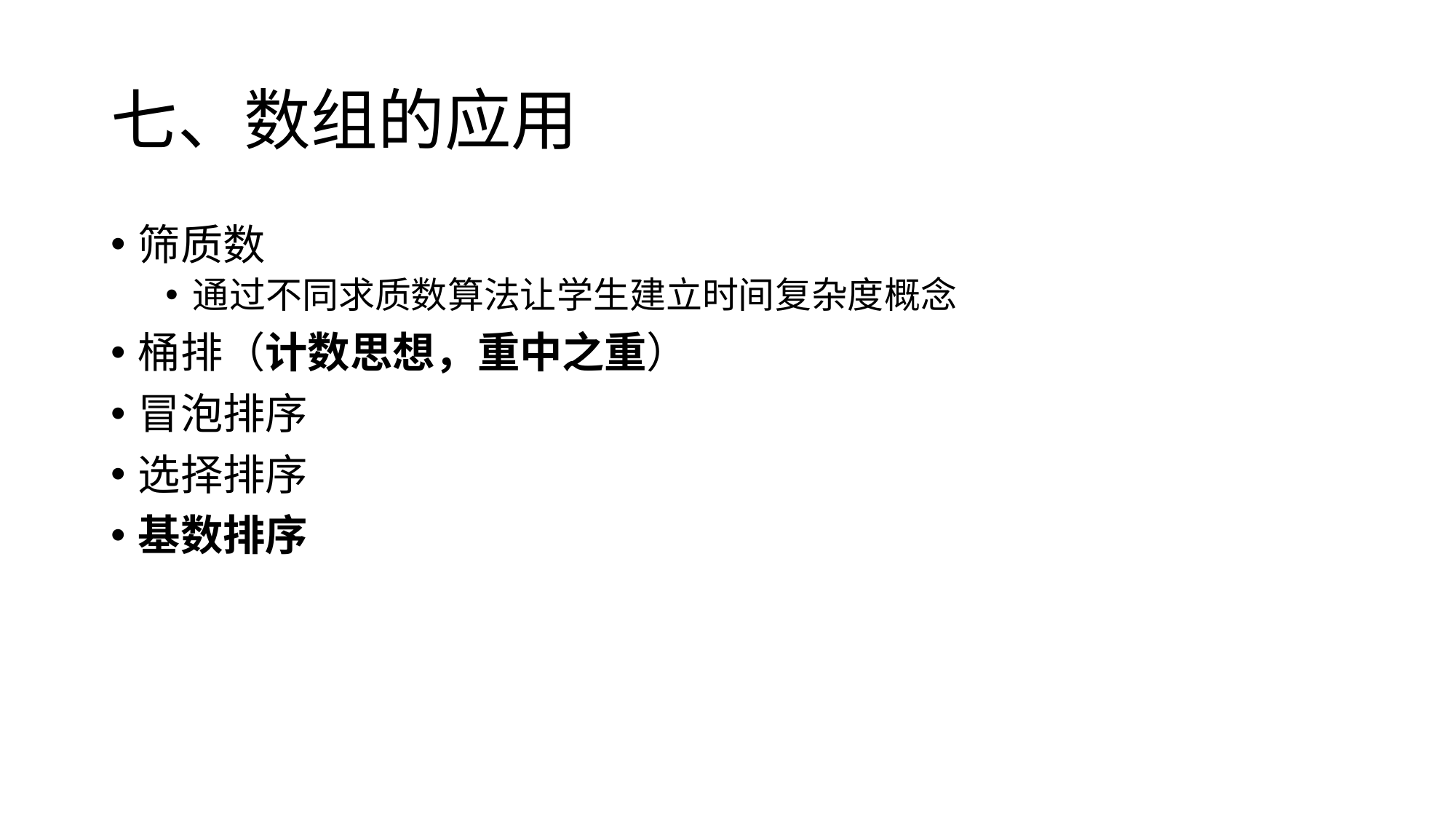

# 七、数组的应用
筛质数
通过不同求质数算法让学生建立时间复杂度概念
桶排（计数思想，重中之重）
冒泡排序
选择排序
基数排序